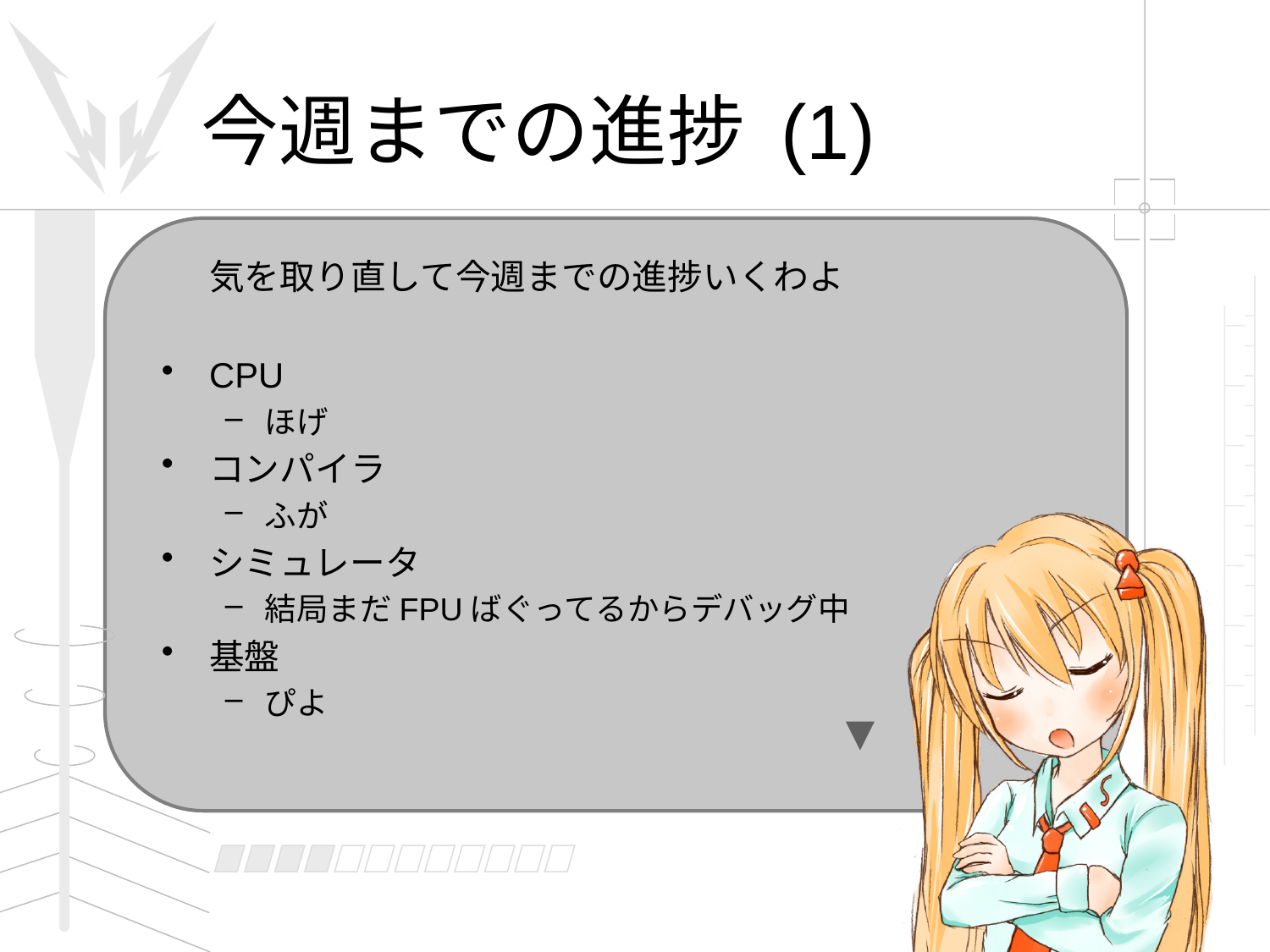

# 今週までの進捗 (1)
	気を取り直して今週までの進捗いくわよ

CPU
ほげ
コンパイラ
ふが
シミュレータ
結局まだFPUばぐってるからデバッグ中
基盤
ぴよ